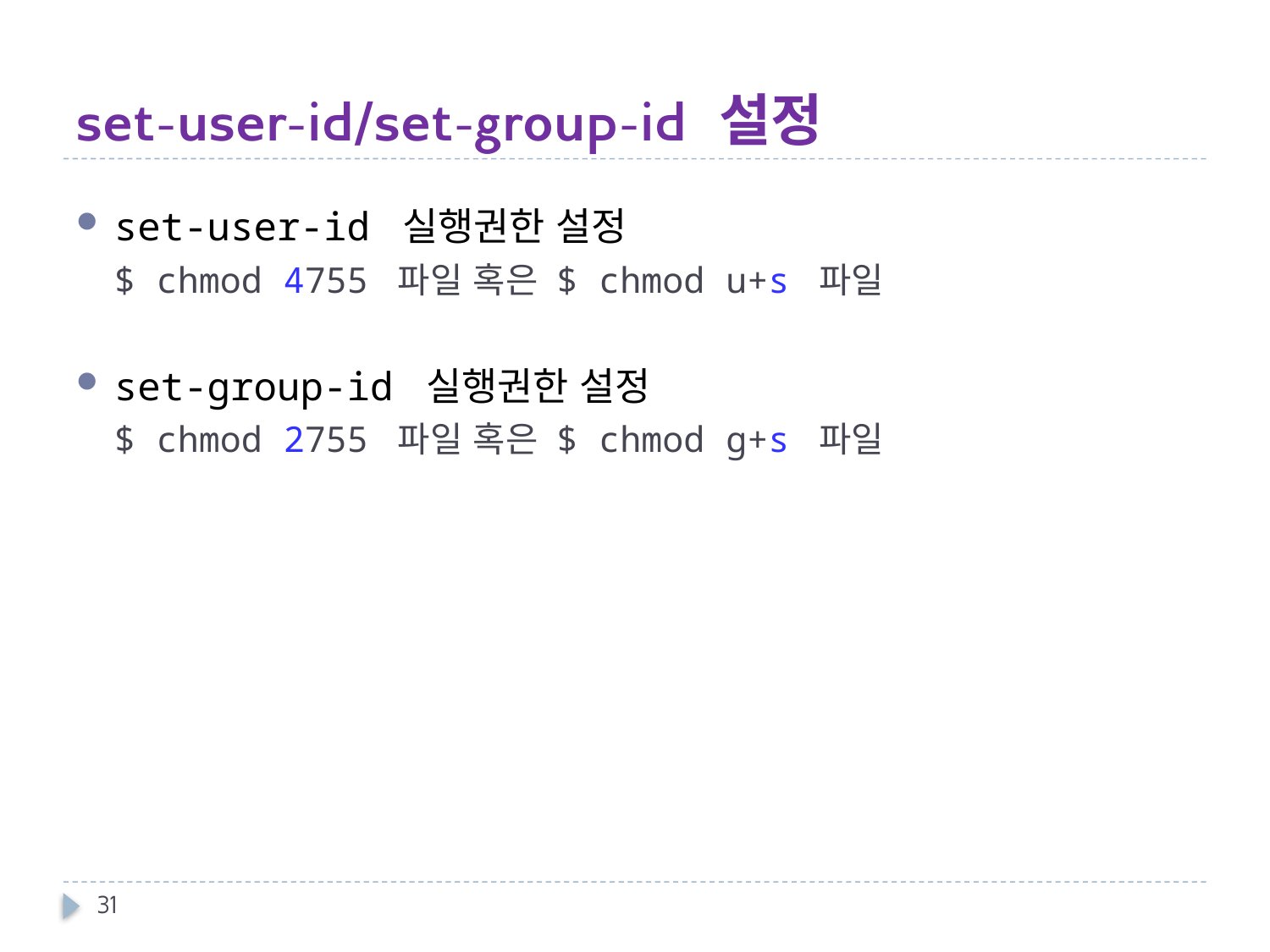

# set-user-id/set-group-id 설정
set-user-id 실행권한 설정
$ chmod 4755 파일 혹은 $ chmod u+s 파일

set-group-id 실행권한 설정
$ chmod 2755 파일 혹은 $ chmod g+s 파일

31